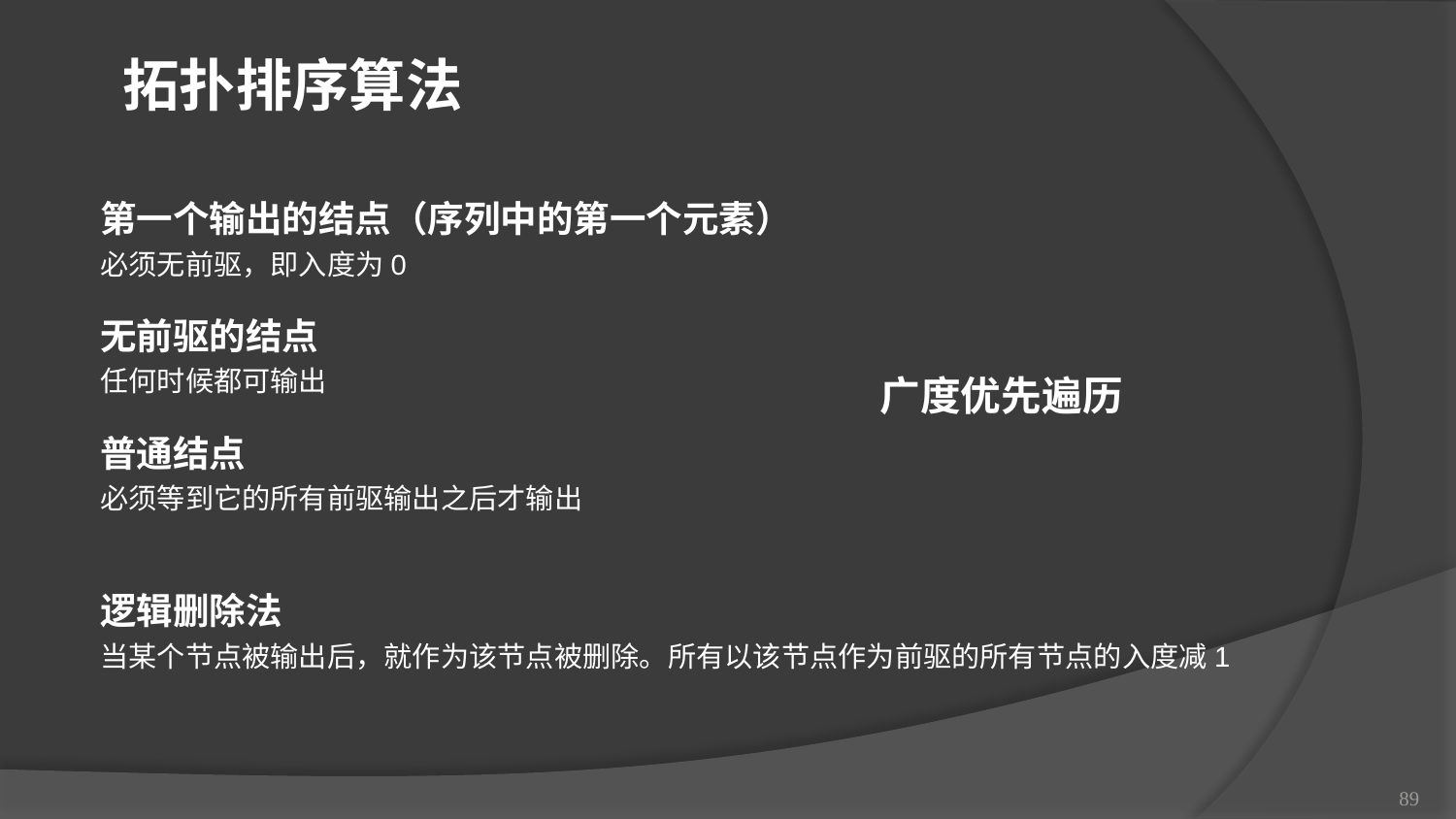

拓扑排序算法
第一个输出的结点（序列中的第一个元素）
必须无前驱，即入度为0
无前驱的结点
任何时候都可输出
普通结点
必须等到它的所有前驱输出之后才输出

逻辑删除法
当某个节点被输出后，就作为该节点被删除。所有以该节点作为前驱的所有节点的入度减1
广度优先遍历
89